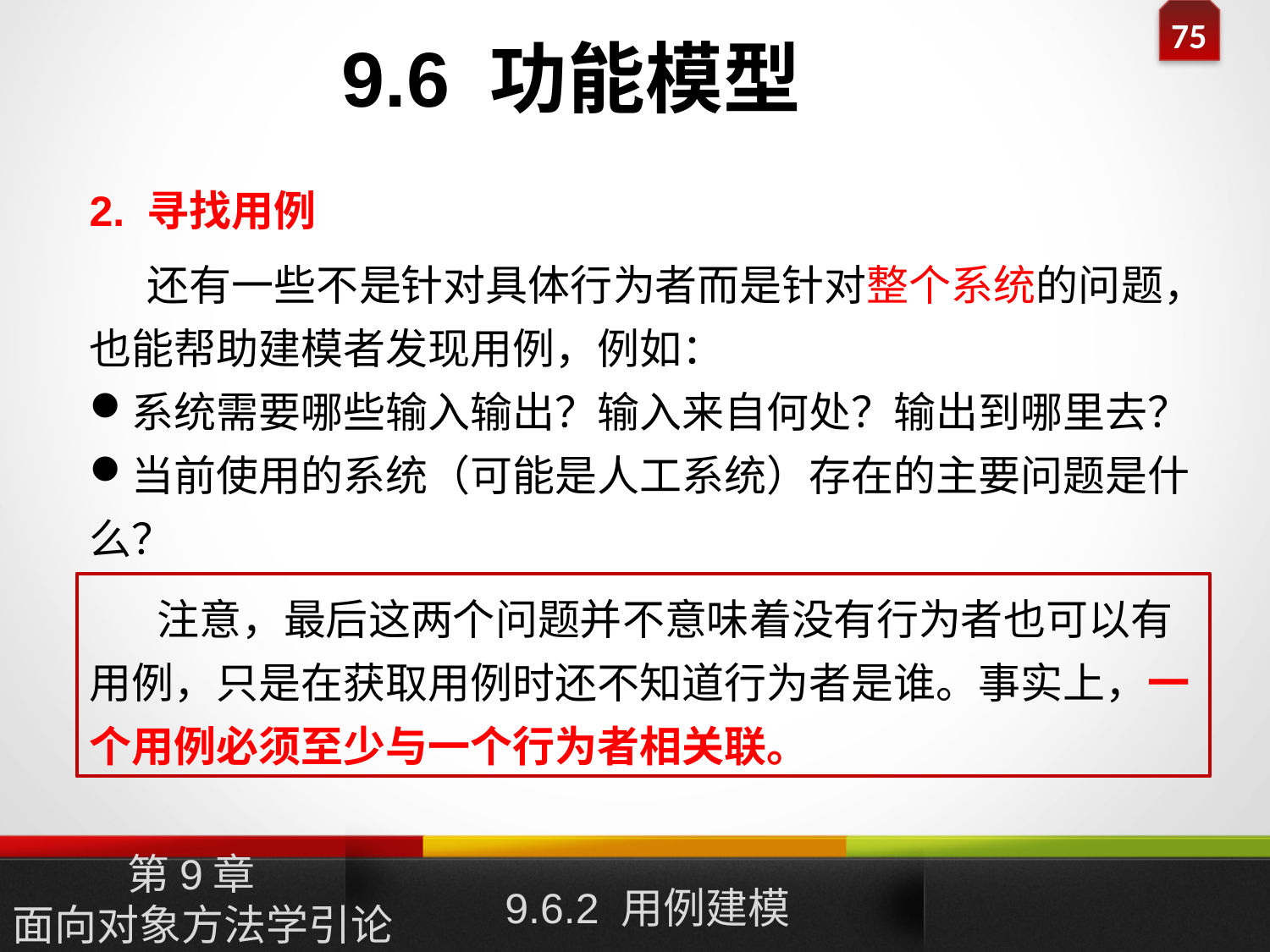

9.6 功能模型
2. 寻找用例
     还有一些不是针对具体行为者而是针对整个系统的问题，也能帮助建模者发现用例，例如：
系统需要哪些输入输出？输入来自何处？输出到哪里去？
当前使用的系统（可能是人工系统）存在的主要问题是什么？
      注意，最后这两个问题并不意味着没有行为者也可以有用例，只是在获取用例时还不知道行为者是谁。事实上，一个用例必须至少与一个行为者相关联。
9.6.2 用例建模